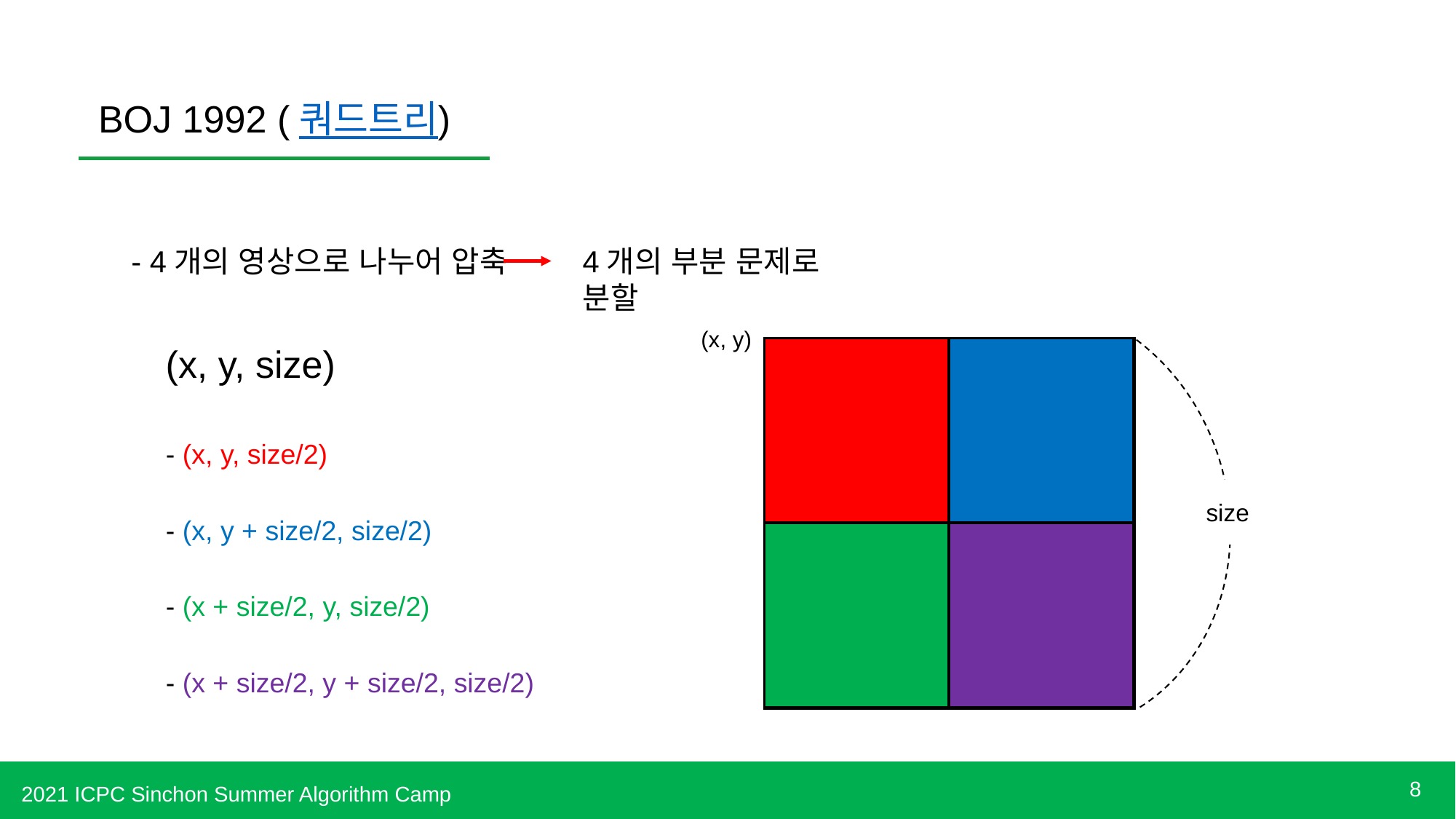

BOJ 1992 (쿼드트리)
- 4개의 영상으로 나누어 압축
4개의 부분 문제로 분할

(x, y)
(x, y, size)

- (x, y, size/2)

size

- (x, y + size/2, size/2)

- (x + size/2, y, size/2)
- (x + size/2, y + size/2, size/2)

8
2021 ICPC Sinchon Summer Algorithm Camp